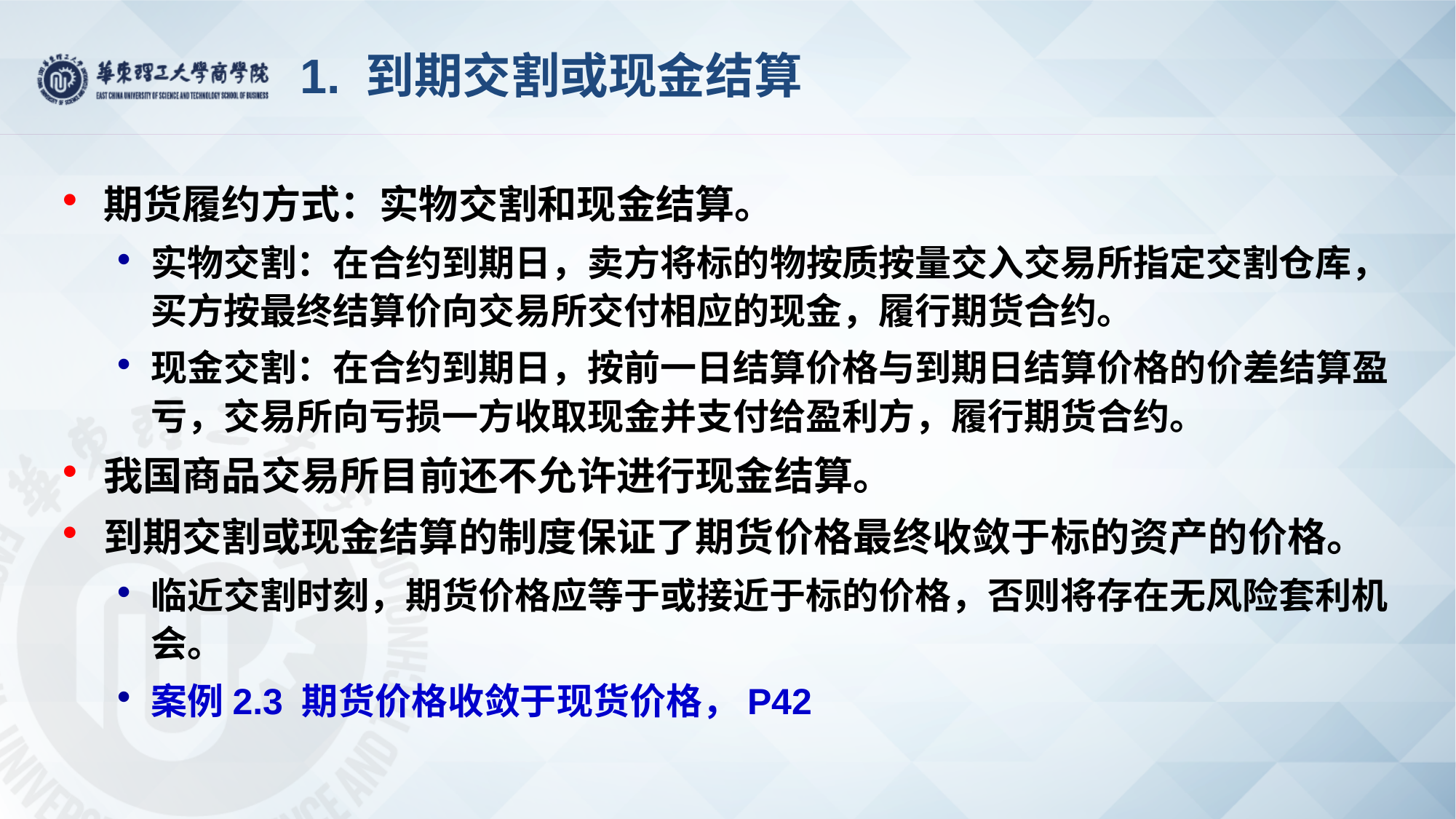

# 1. 到期交割或现金结算
期货履约方式：实物交割和现金结算。
实物交割：在合约到期日，卖方将标的物按质按量交入交易所指定交割仓库，买方按最终结算价向交易所交付相应的现金，履行期货合约。
现金交割：在合约到期日，按前一日结算价格与到期日结算价格的价差结算盈亏，交易所向亏损一方收取现金并支付给盈利方，履行期货合约。
我国商品交易所目前还不允许进行现金结算。
到期交割或现金结算的制度保证了期货价格最终收敛于标的资产的价格。
临近交割时刻，期货价格应等于或接近于标的价格，否则将存在无风险套利机会。
案例2.3 期货价格收敛于现货价格，P42